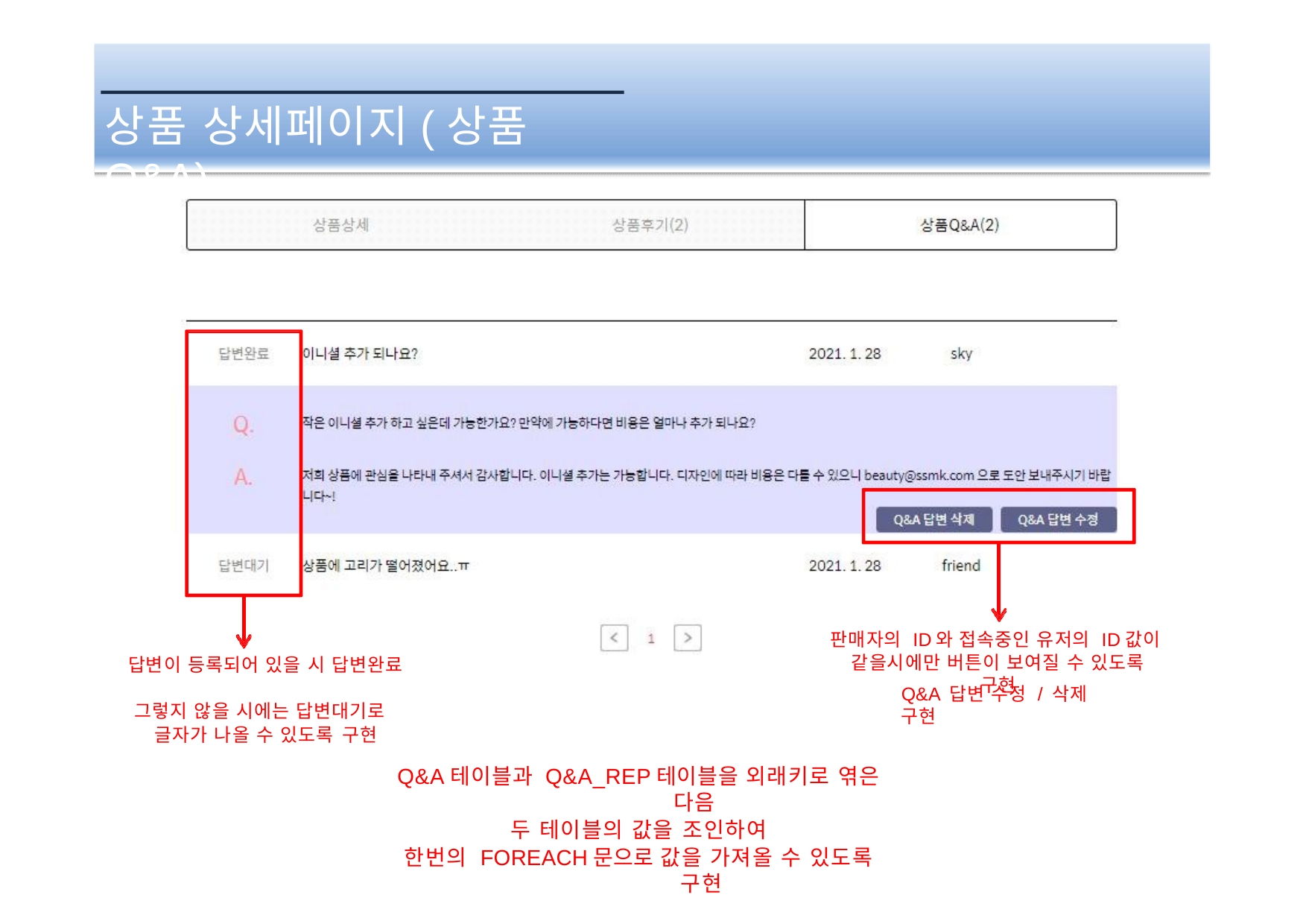

# 상품 상세페이지(상품 Q&A)

판매자의 ID와 접속중인 유저의 ID값이
같을시에만 버튼이 보여질 수 있도록 구현
답변이 등록되어 있을 시 답변완료
그렇지 않을 시에는 답변대기로
글자가 나올 수 있도록 구현
Q&A 답변 수정 / 삭제 구현
Q&A테이블과 Q&A_REP테이블을 외래키로 엮은 다음
두 테이블의 값을 조인하여
한번의 FOREACH문으로 값을 가져올 수 있도록 구현